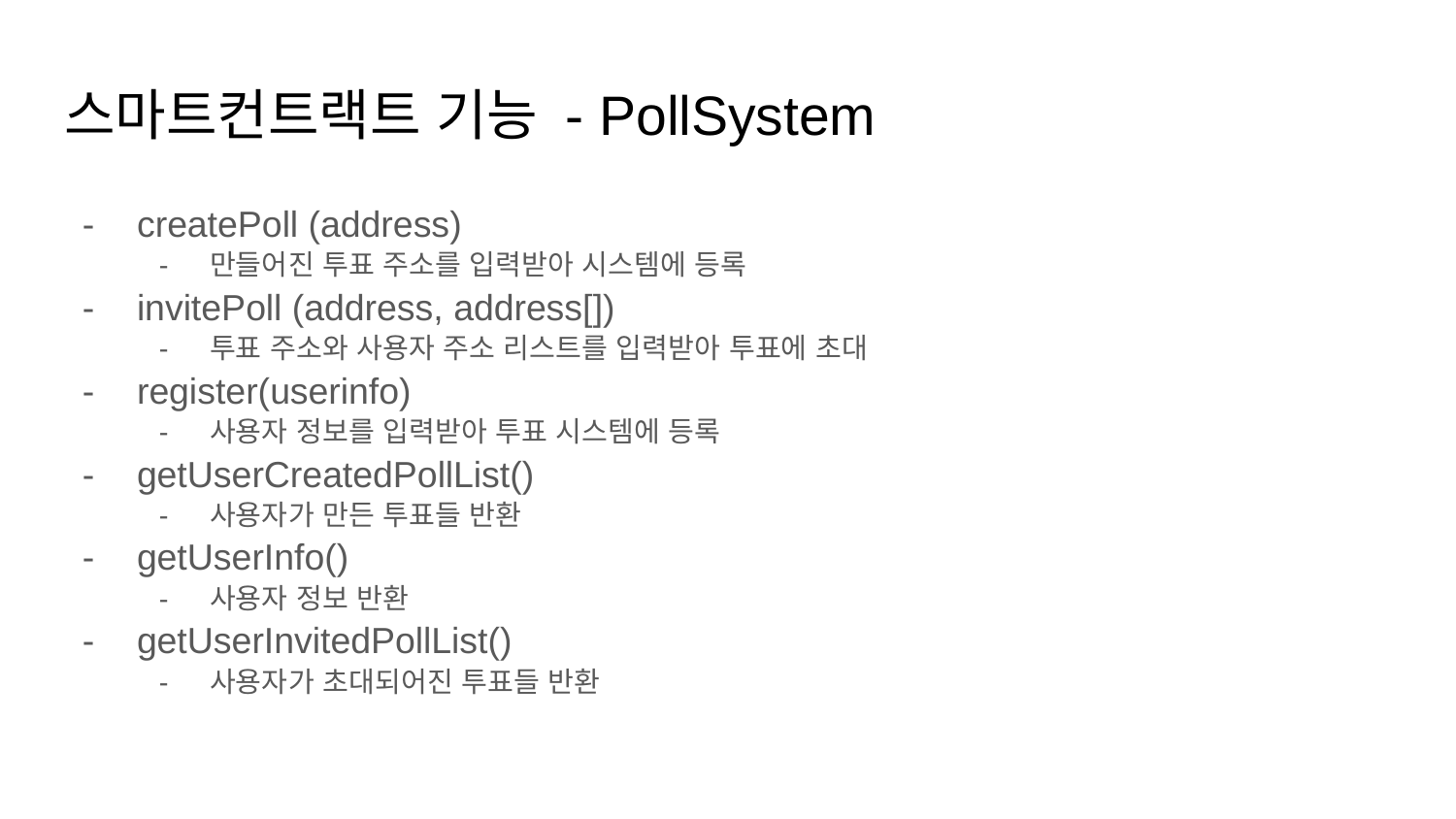

# 스마트컨트랙트 기능 - PollSystem
createPoll (address)
만들어진 투표 주소를 입력받아 시스템에 등록
invitePoll (address, address[])
투표 주소와 사용자 주소 리스트를 입력받아 투표에 초대
register(userinfo)
사용자 정보를 입력받아 투표 시스템에 등록
getUserCreatedPollList()
사용자가 만든 투표들 반환
getUserInfo()
사용자 정보 반환
getUserInvitedPollList()
사용자가 초대되어진 투표들 반환